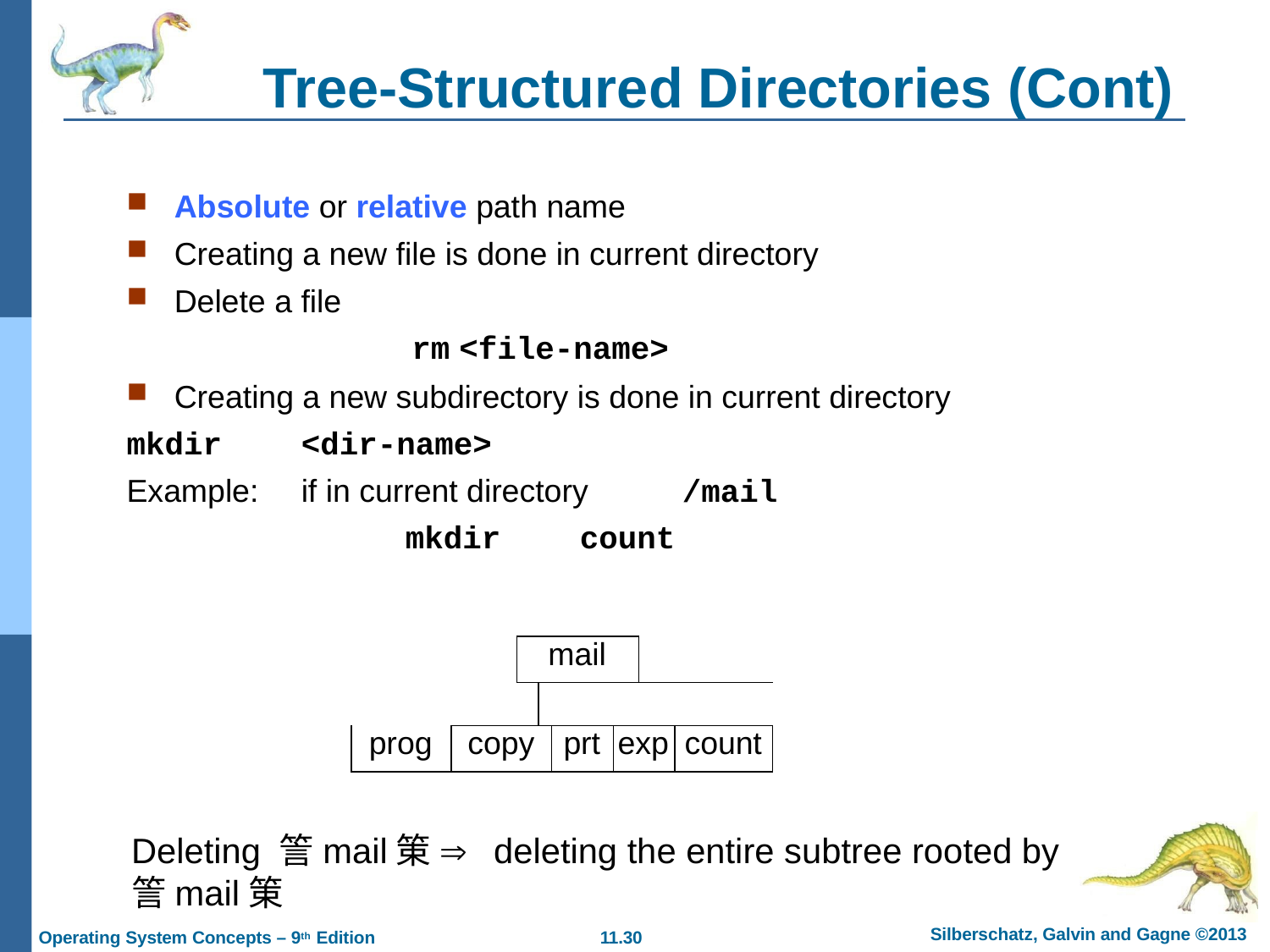

# Tree-Structured Directories (Cont)
Absolute or relative path name
Creating a new file is done in current directory
Delete a file
rm	<file-name>
Creating a new subdirectory is done in current directory
mkdir	<dir-name>
Example:	if in current directory	/mail
mkdir	count
|  |  | mail |  |  |  |  |  |
| --- | --- | --- | --- | --- | --- | --- | --- |
|  |  |  |  |  |  |  |  |
| prog | copy |  |  | prt | exp |  | count |

Deleting 䇾mail䇿 ⇒ deleting the entire subtree rooted by 䇾mail䇿
Silberschatz, Galvin and Gagne ©2013
11.30
Operating System Concepts – 9th  Edition